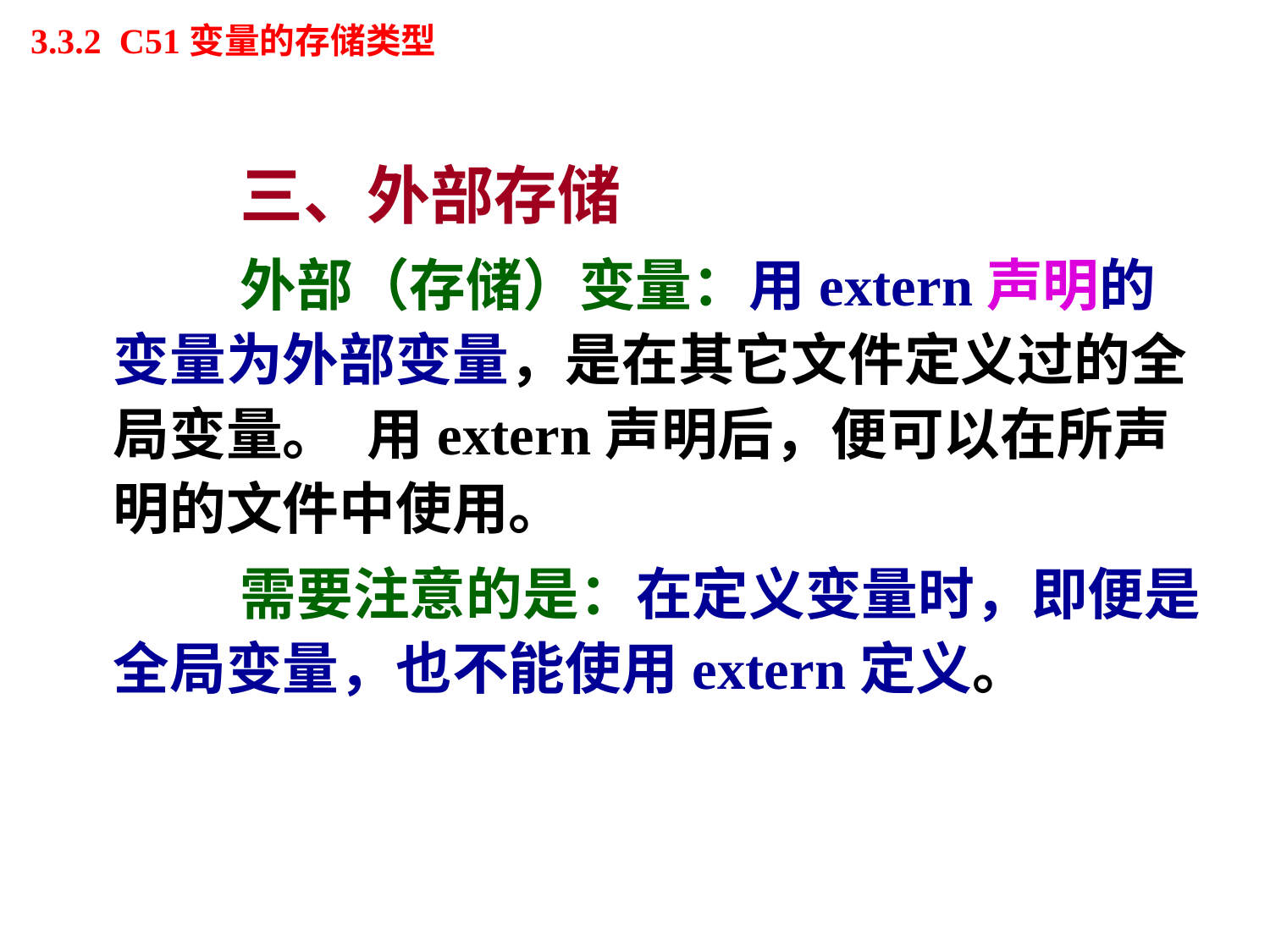

# 3.3.2  C51变量的存储类型
		三、外部存储
		外部（存储）变量：用extern声明的变量为外部变量，是在其它文件定义过的全局变量。	用extern声明后，便可以在所声明的文件中使用。
		需要注意的是：在定义变量时，即便是全局变量，也不能使用extern定义。